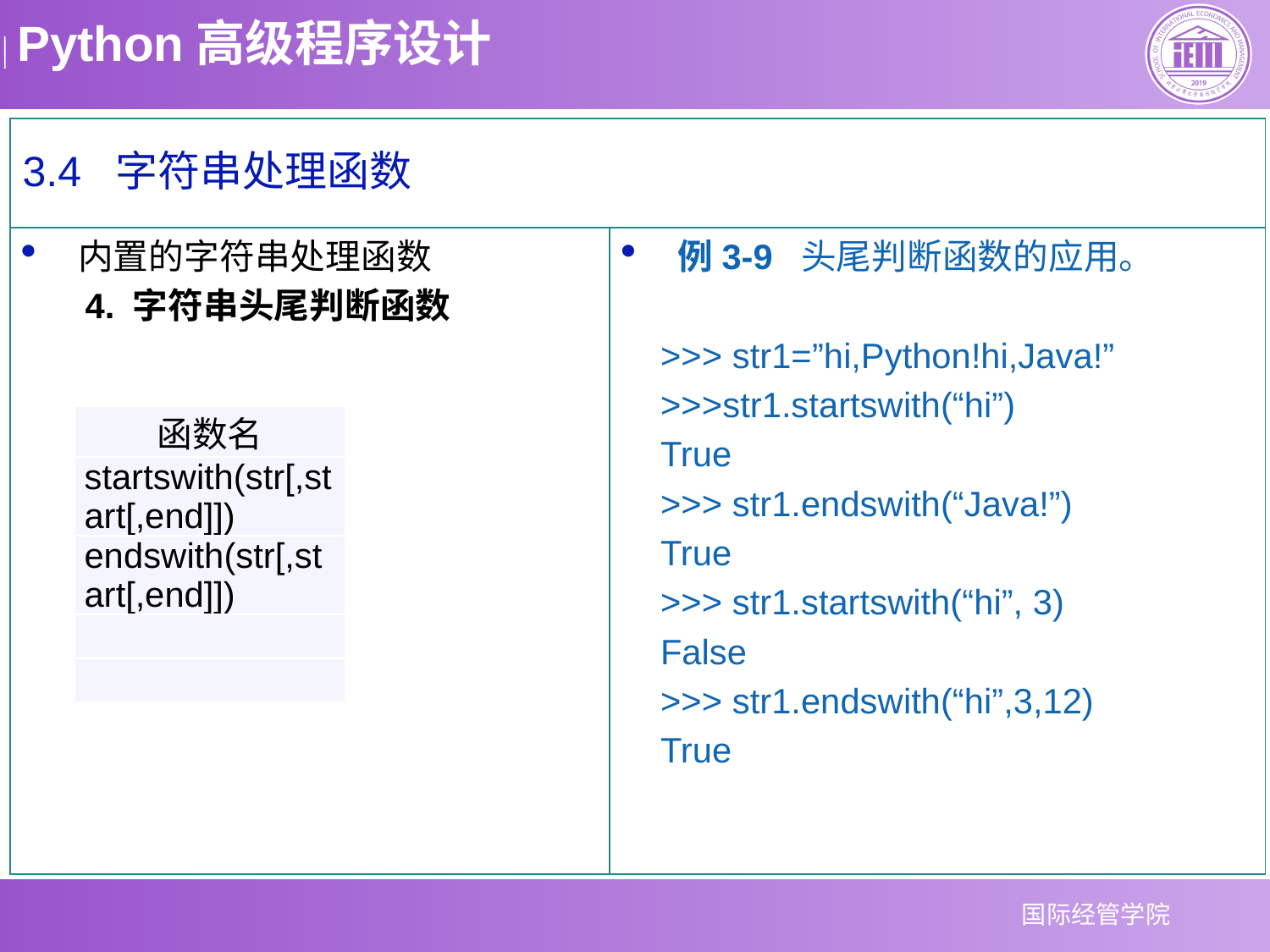

3.4  字符串处理函数
内置的字符串处理函数
4. 字符串头尾判断函数

例3-9  头尾判断函数的应用。

>>> str1=”hi,Python!hi,Java!”
>>>str1.startswith(“hi”)
True
>>> str1.endswith(“Java!”)
True
>>> str1.startswith(“hi”, 3)
False
>>> str1.endswith(“hi”,3,12)
True

| 函数名 |
| --- |
| startswith(str[,start[,end]]) |
| endswith(str[,start[,end]]) |
|  |
|  |